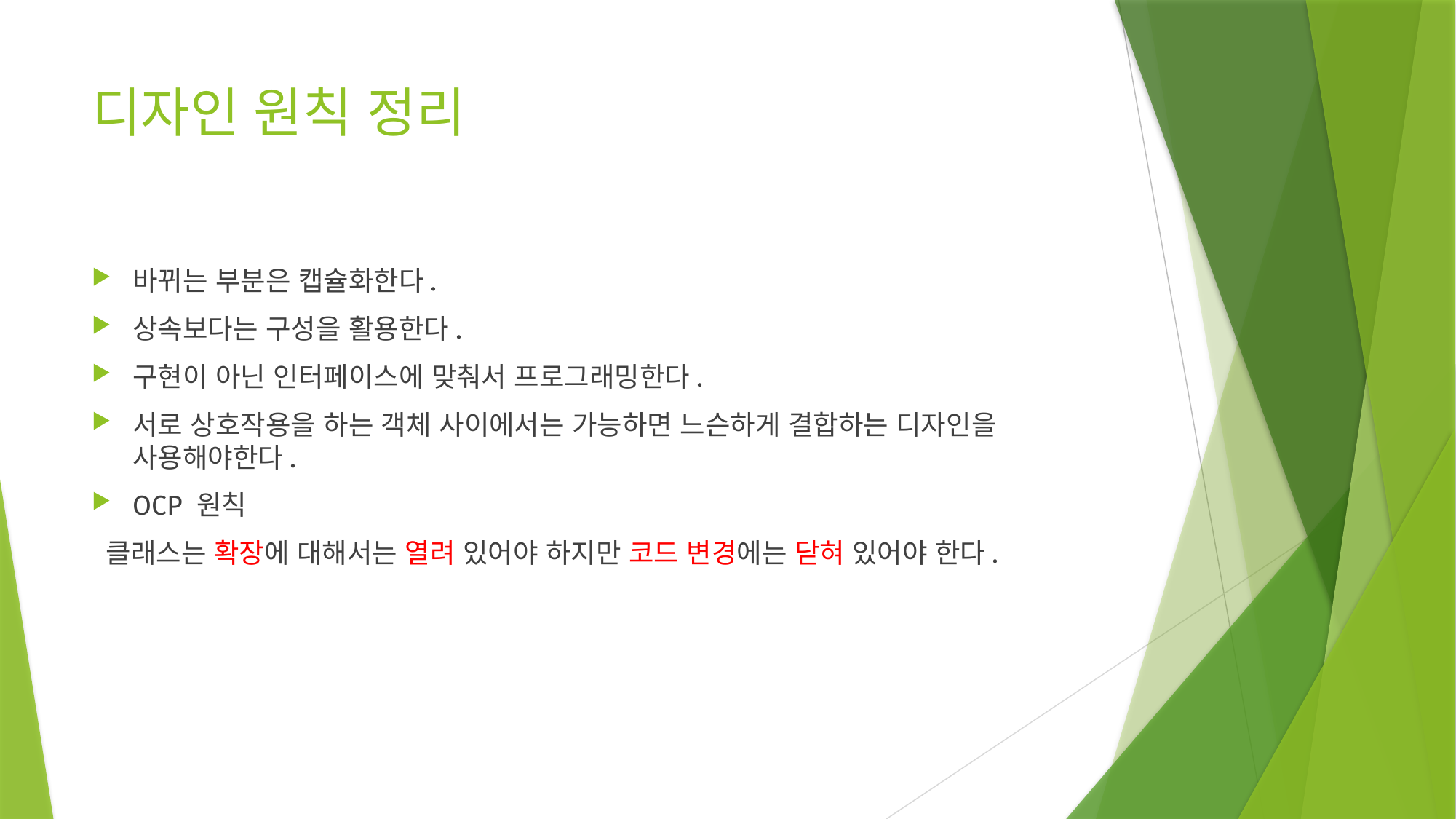

# 디자인 원칙 정리
바뀌는 부분은 캡슐화한다.
상속보다는 구성을 활용한다.
구현이 아닌 인터페이스에 맞춰서 프로그래밍한다.
서로 상호작용을 하는 객체 사이에서는 가능하면 느슨하게 결합하는 디자인을 사용해야한다.
OCP 원칙
 클래스는 확장에 대해서는 열려 있어야 하지만 코드 변경에는 닫혀 있어야 한다.